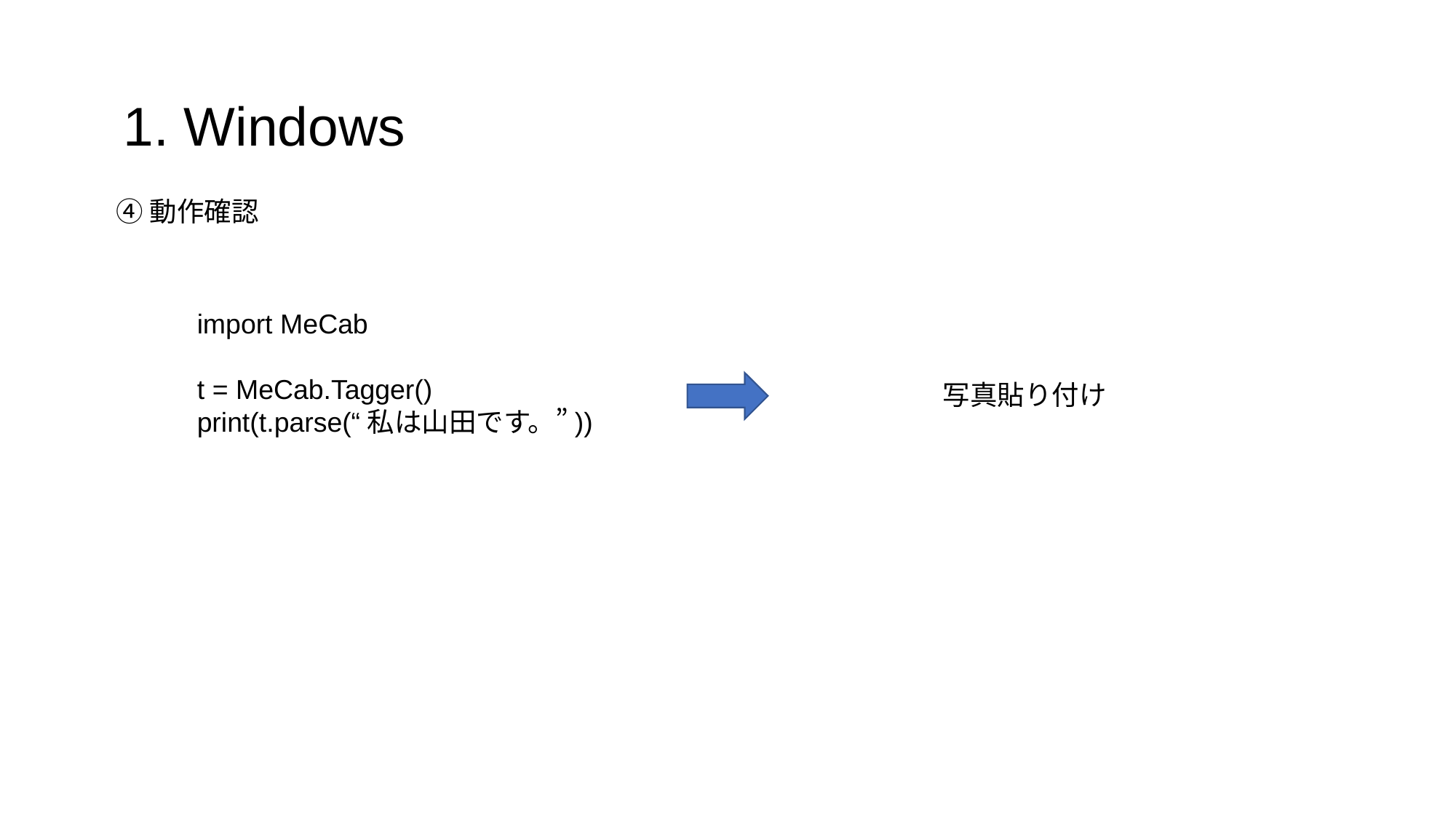

1. Windows
④動作確認
import MeCab

t = MeCab.Tagger()
print(t.parse(“私は山田です。”))

写真貼り付け